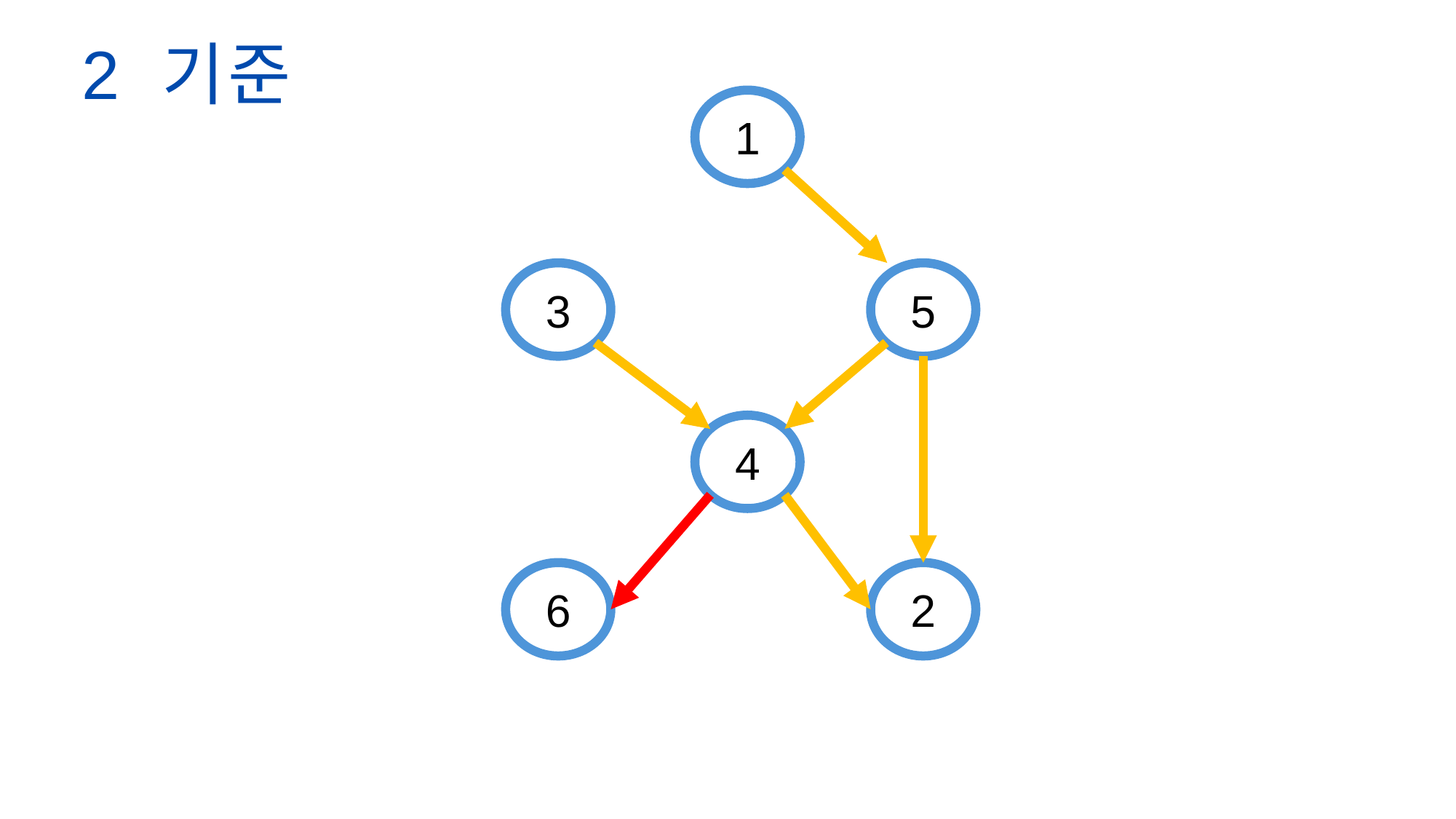

2 기준
1
3
5
4
6
2